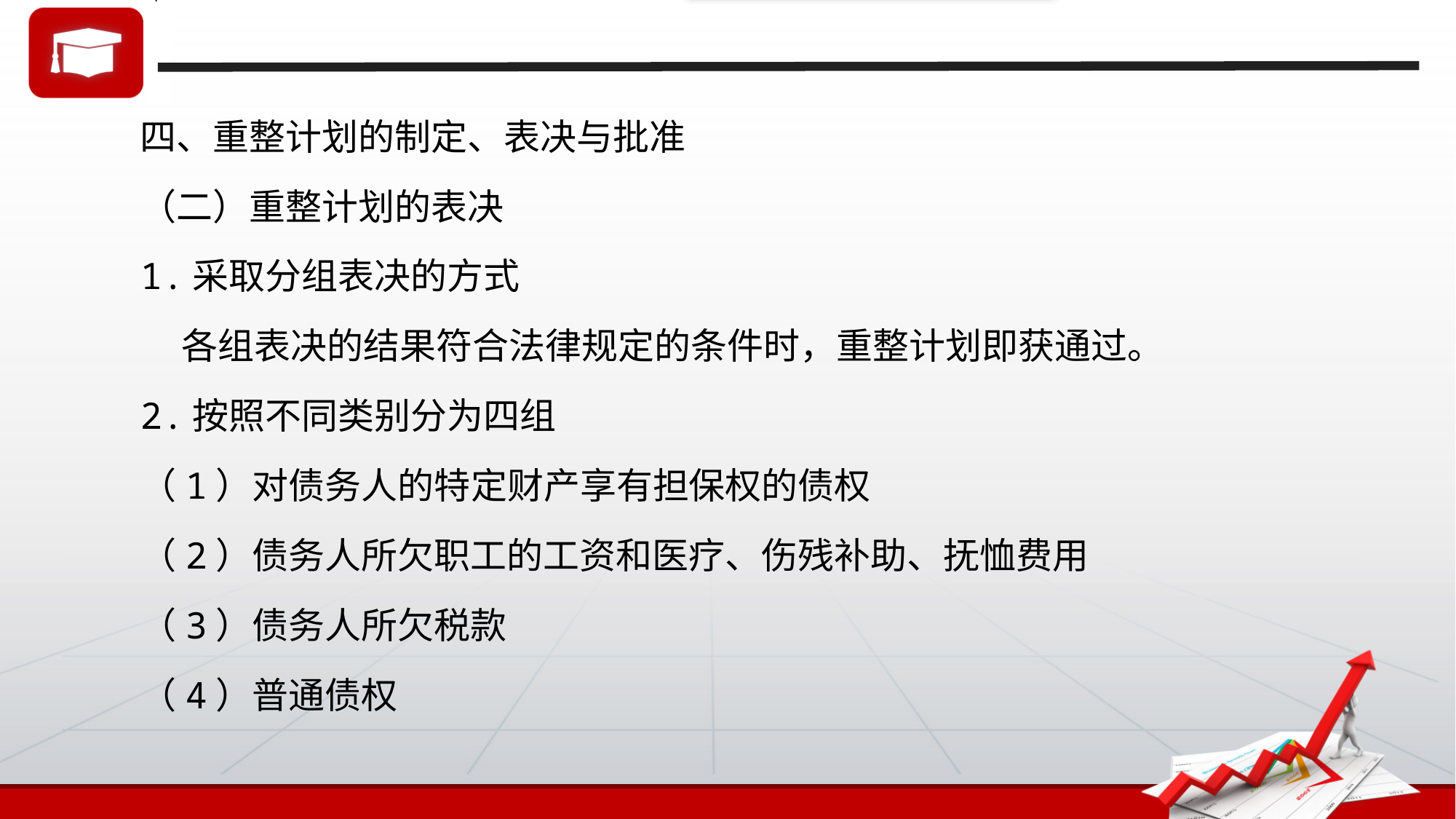

四、重整计划的制定、表决与批准
（二）重整计划的表决
1.采取分组表决的方式
    各组表决的结果符合法律规定的条件时，重整计划即获通过。
2.按照不同类别分为四组
（1）对债务人的特定财产享有担保权的债权
（2）债务人所欠职工的工资和医疗、伤残补助、抚恤费用
（3）债务人所欠税款
（4）普通债权